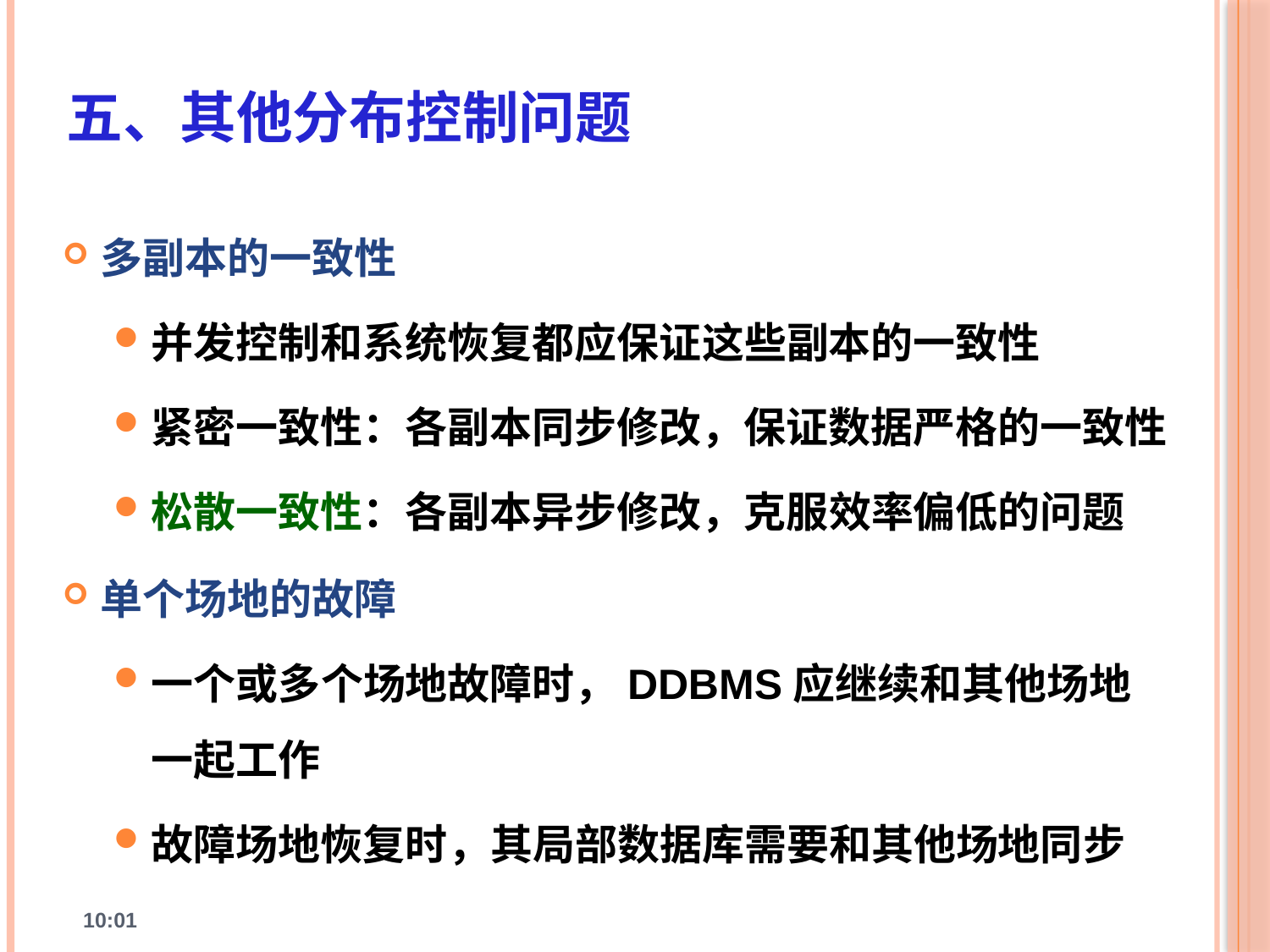

# 五、其他分布控制问题
多副本的一致性
并发控制和系统恢复都应保证这些副本的一致性
紧密一致性：各副本同步修改，保证数据严格的一致性
松散一致性：各副本异步修改，克服效率偏低的问题
单个场地的故障
一个或多个场地故障时，DDBMS应继续和其他场地一起工作
故障场地恢复时，其局部数据库需要和其他场地同步
10:01